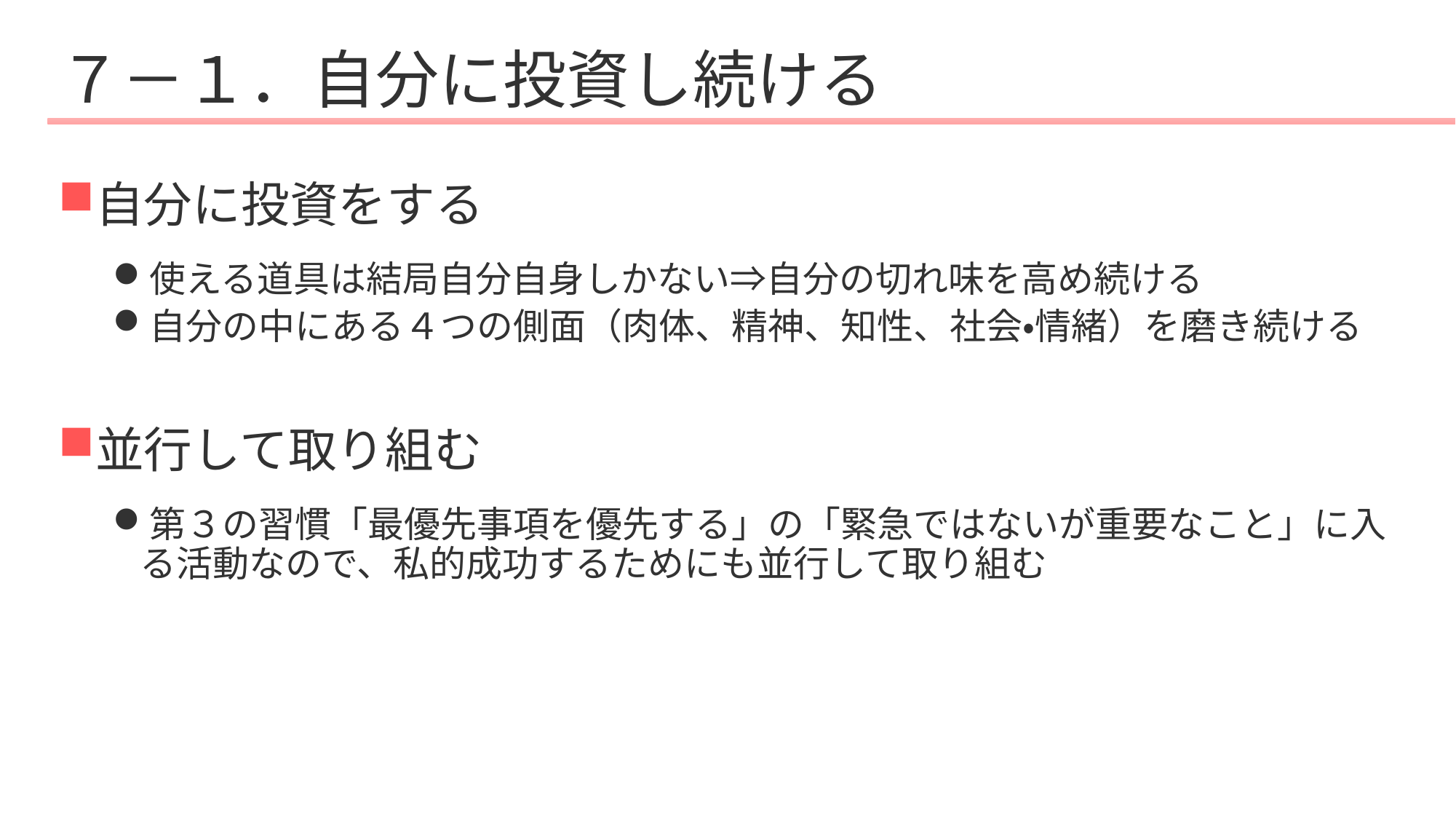

# ７－１．自分に投資し続ける
自分に投資をする
使える道具は結局自分自身しかない⇒自分の切れ味を高め続ける
自分の中にある４つの側面（肉体、精神、知性、社会・情緒）を磨き続ける
並行して取り組む
第３の習慣「最優先事項を優先する」の「緊急ではないが重要なこと」に入る活動なので、私的成功するためにも並行して取り組む
57